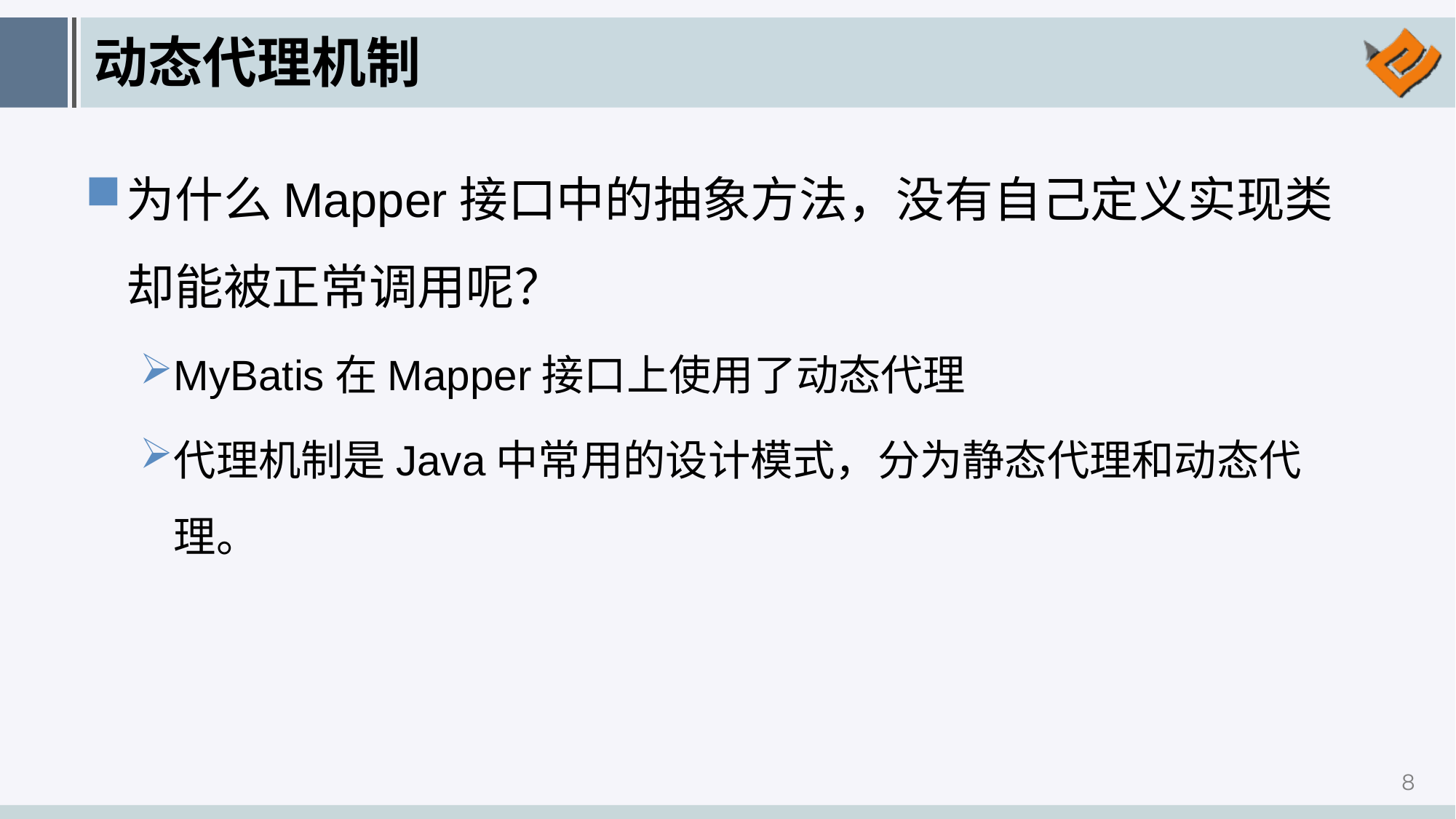

# 动态代理机制
为什么Mapper接口中的抽象方法，没有自己定义实现类却能被正常调用呢？
MyBatis在Mapper接口上使用了动态代理
代理机制是Java中常用的设计模式，分为静态代理和动态代理。